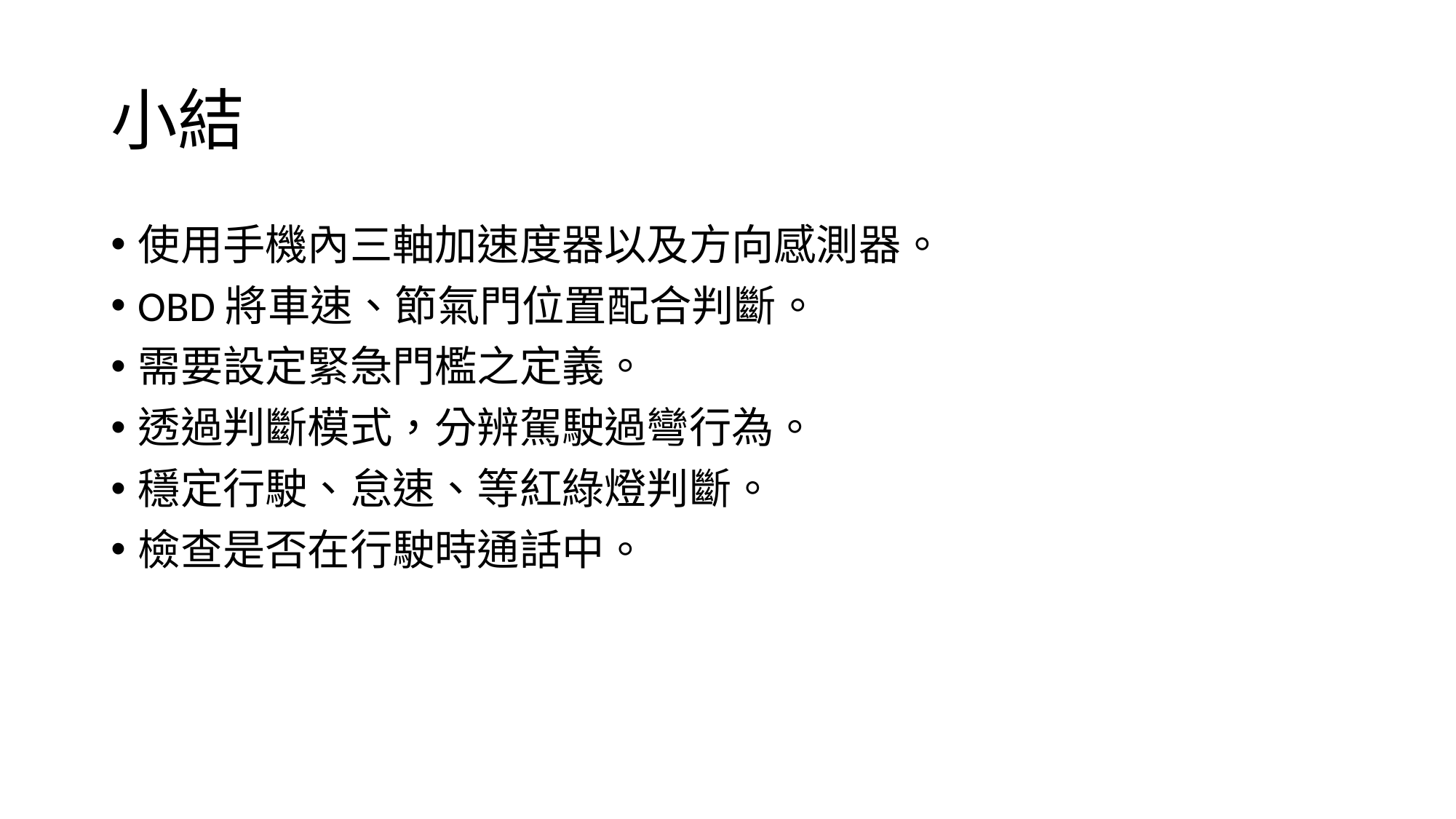

# 小結
使用手機內三軸加速度器以及方向感測器。
OBD將車速、節氣門位置配合判斷。
需要設定緊急門檻之定義。
透過判斷模式，分辨駕駛過彎行為。
穩定行駛、怠速、等紅綠燈判斷。
檢查是否在行駛時通話中。